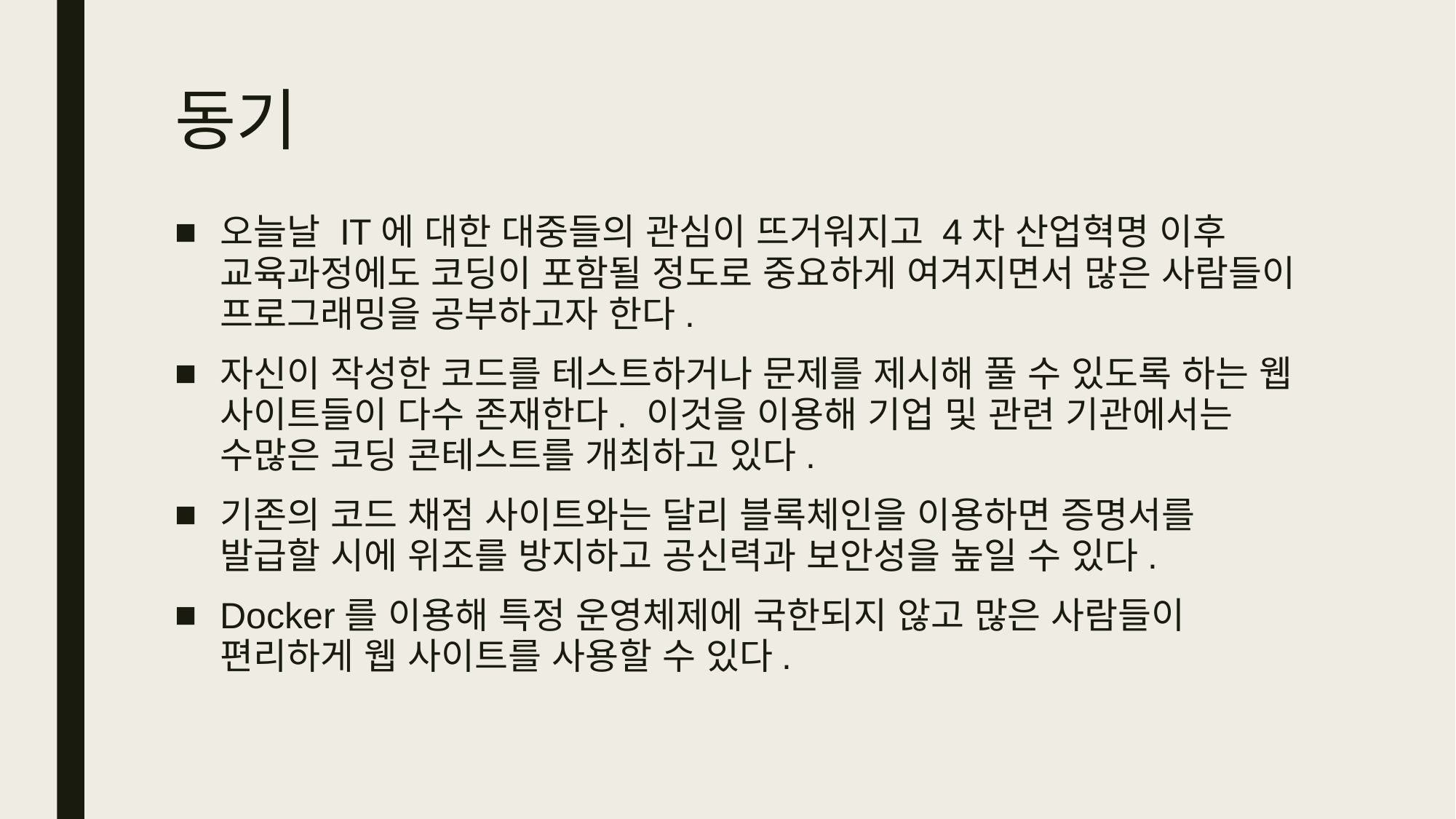

# 동기
오늘날 IT에 대한 대중들의 관심이 뜨거워지고 4차 산업혁명 이후 교육과정에도 코딩이 포함될 정도로 중요하게 여겨지면서 많은 사람들이 프로그래밍을 공부하고자 한다.
자신이 작성한 코드를 테스트하거나 문제를 제시해 풀 수 있도록 하는 웹 사이트들이 다수 존재한다. 이것을 이용해 기업 및 관련 기관에서는 수많은 코딩 콘테스트를 개최하고 있다.
기존의 코드 채점 사이트와는 달리 블록체인을 이용하면 증명서를 발급할 시에 위조를 방지하고 공신력과 보안성을 높일 수 있다.
Docker를 이용해 특정 운영체제에 국한되지 않고 많은 사람들이 편리하게 웹 사이트를 사용할 수 있다.